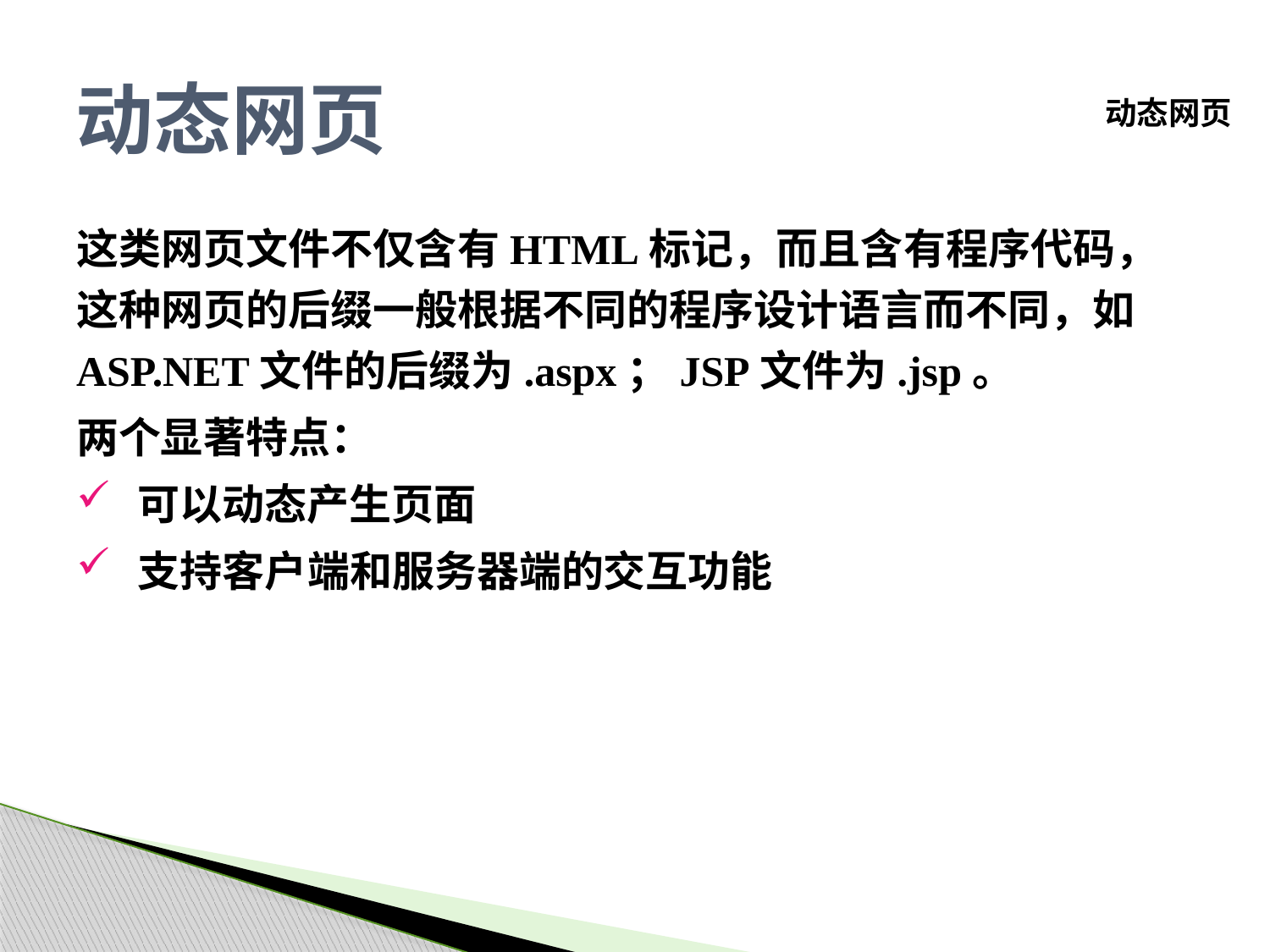

# 动态网页
动态网页
这类网页文件不仅含有HTML标记，而且含有程序代码，这种网页的后缀一般根据不同的程序设计语言而不同，如ASP.NET文件的后缀为.aspx；JSP文件为.jsp。
两个显著特点：
可以动态产生页面
支持客户端和服务器端的交互功能